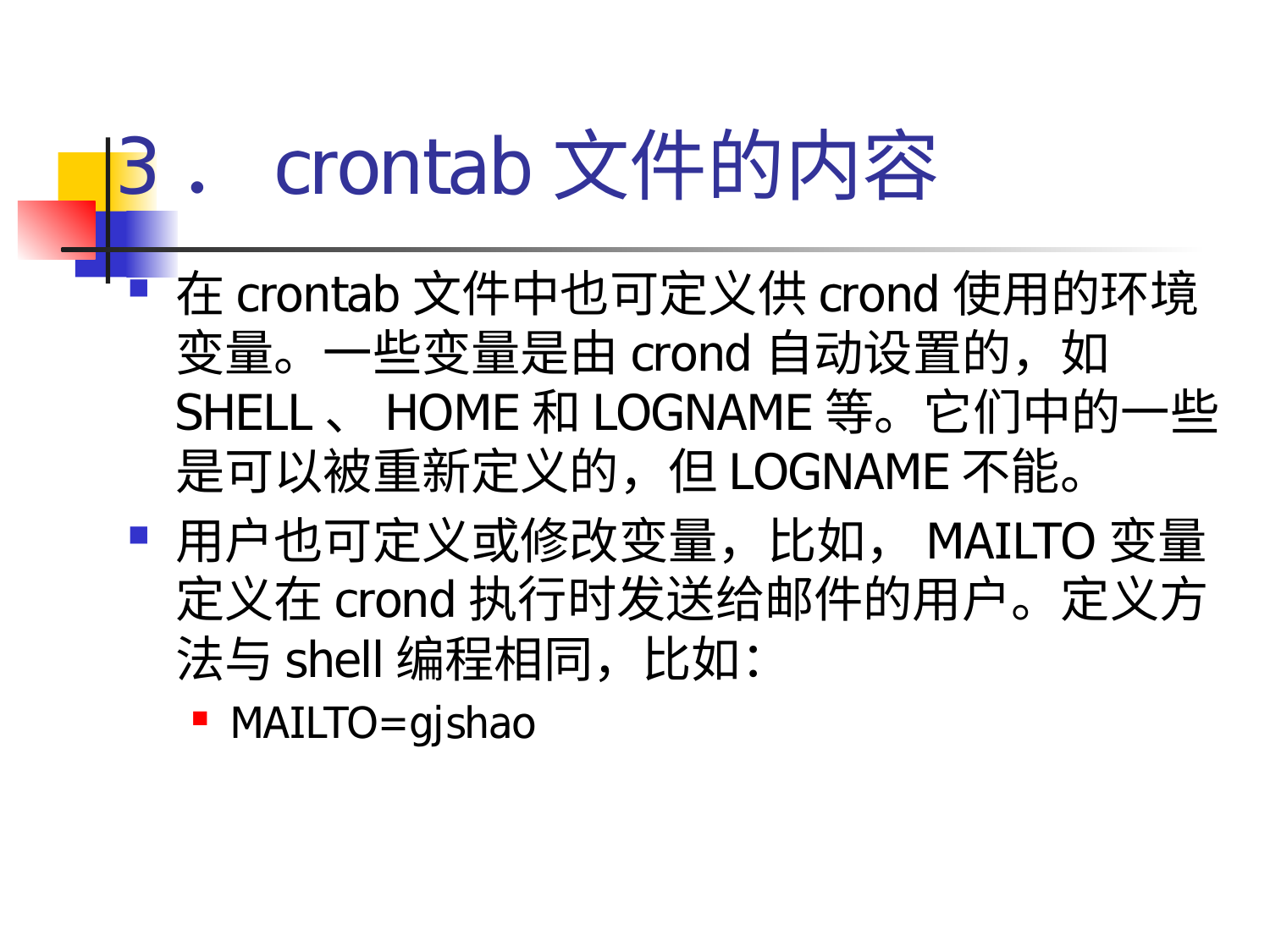

# 3．crontab文件的内容
在crontab文件中也可定义供crond使用的环境变量。一些变量是由crond自动设置的，如SHELL、HOME和LOGNAME等。它们中的一些是可以被重新定义的，但LOGNAME不能。
用户也可定义或修改变量，比如，MAILTO变量定义在crond执行时发送给邮件的用户。定义方法与shell编程相同，比如：
MAILTO=gjshao